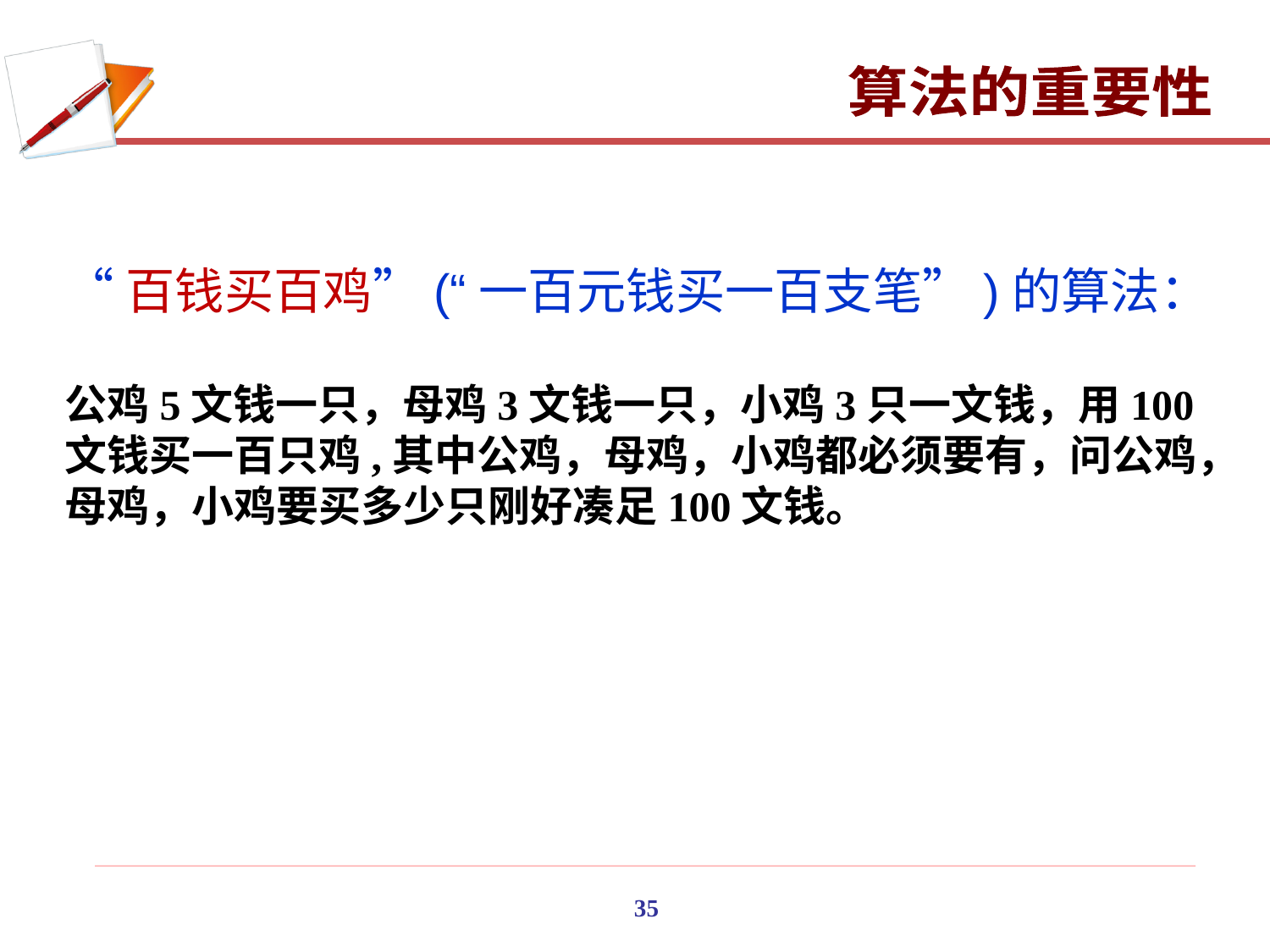

算法的重要性
“百钱买百鸡”(“一百元钱买一百支笔”)的算法：

公鸡5文钱一只，母鸡3文钱一只，小鸡3只一文钱，用100文钱买一百只鸡,其中公鸡，母鸡，小鸡都必须要有，问公鸡，母鸡，小鸡要买多少只刚好凑足100文钱。